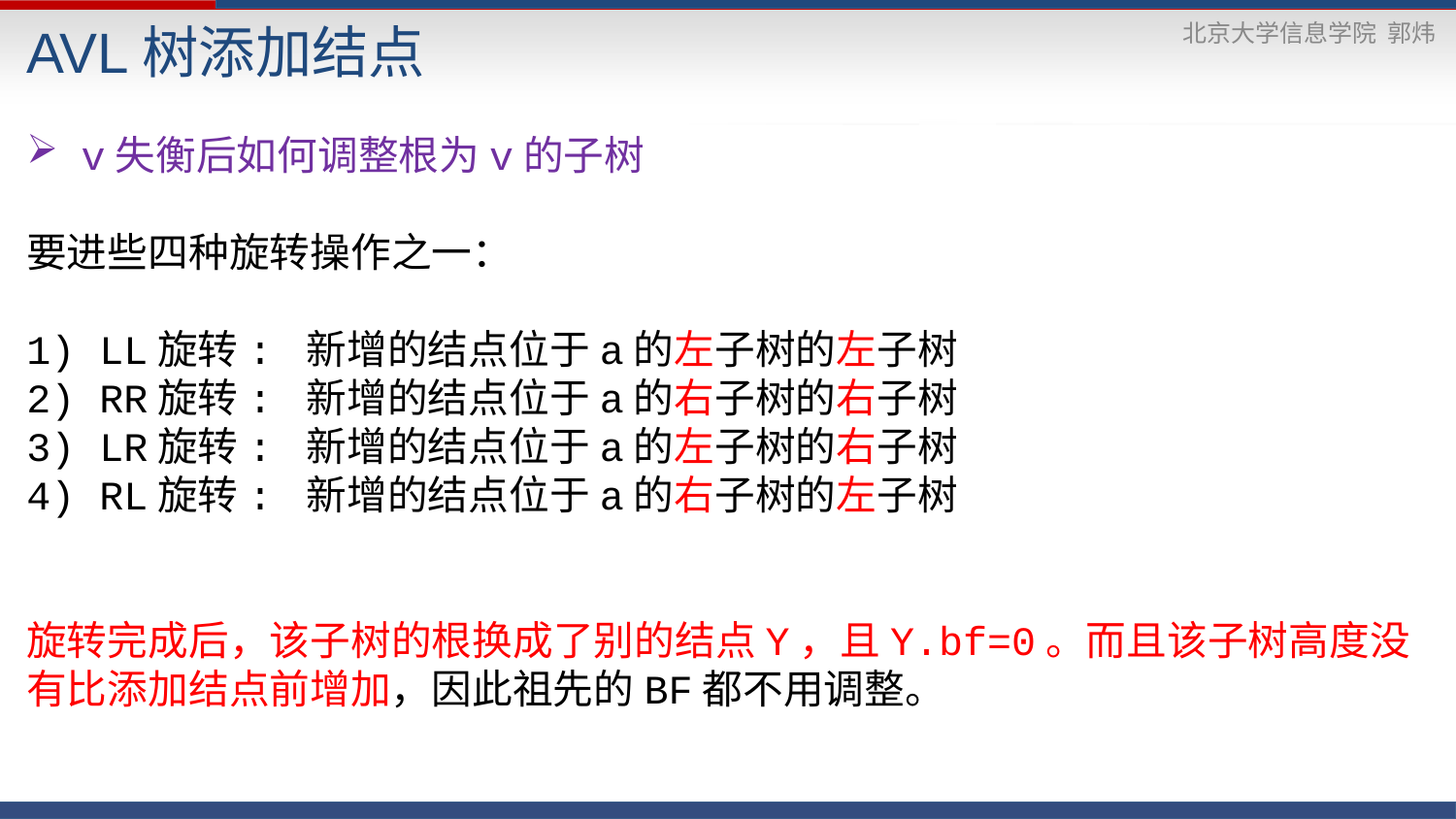

AVL树添加结点
v失衡后如何调整根为v的子树

要进些四种旋转操作之一：

LL旋转: 新增的结点位于a的左子树的左子树
RR旋转: 新增的结点位于a的右子树的右子树
LR旋转: 新增的结点位于a的左子树的右子树
RL旋转: 新增的结点位于a的右子树的左子树

旋转完成后，该子树的根换成了别的结点Y，且Y.bf=0。而且该子树高度没有比添加结点前增加，因此祖先的BF都不用调整。

33